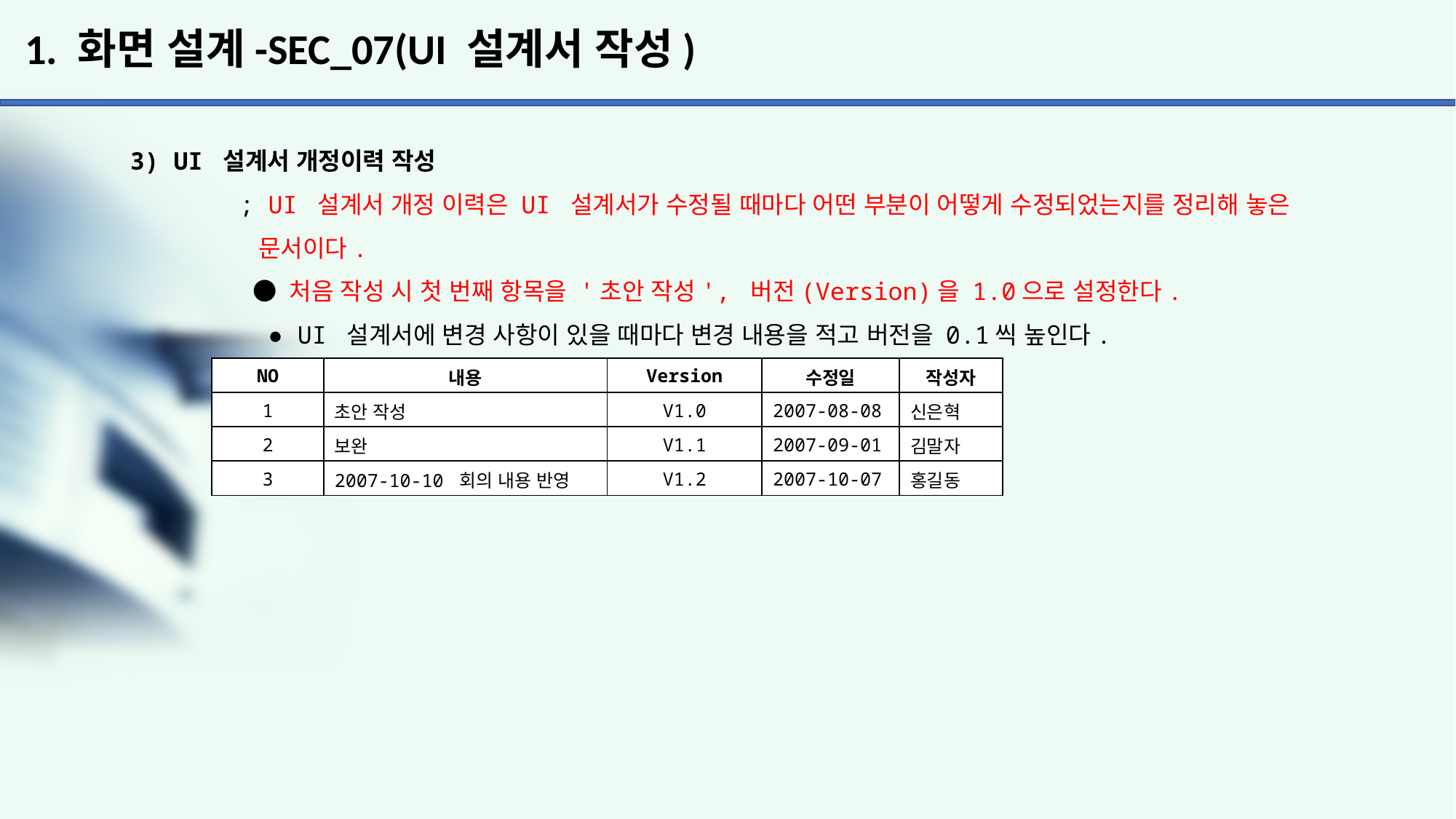

# 1. 화면 설계-SEC_07(UI 설계서 작성)
3) UI 설계서 개정이력 작성
	; UI 설계서 개정 이력은 UI 설계서가 수정될 때마다 어떤 부분이 어떻게 수정되었는지를 정리해 놓은
	  문서이다.
	  ● 처음 작성 시 첫 번째 항목을 '초안 작성', 버전(Version)을 1.0으로 설정한다.
	  ● UI 설계서에 변경 사항이 있을 때마다 변경 내용을 적고 버전을 0.1씩 높인다.
| NO | 내용 | Version | 수정일 | 작성자 |
| --- | --- | --- | --- | --- |
| 1 | 초안 작성 | V1.0 | 2007-08-08 | 신은혁 |
| 2 | 보완 | V1.1 | 2007-09-01 | 김말자 |
| 3 | 2007-10-10 회의 내용 반영 | V1.2 | 2007-10-07 | 홍길동 |